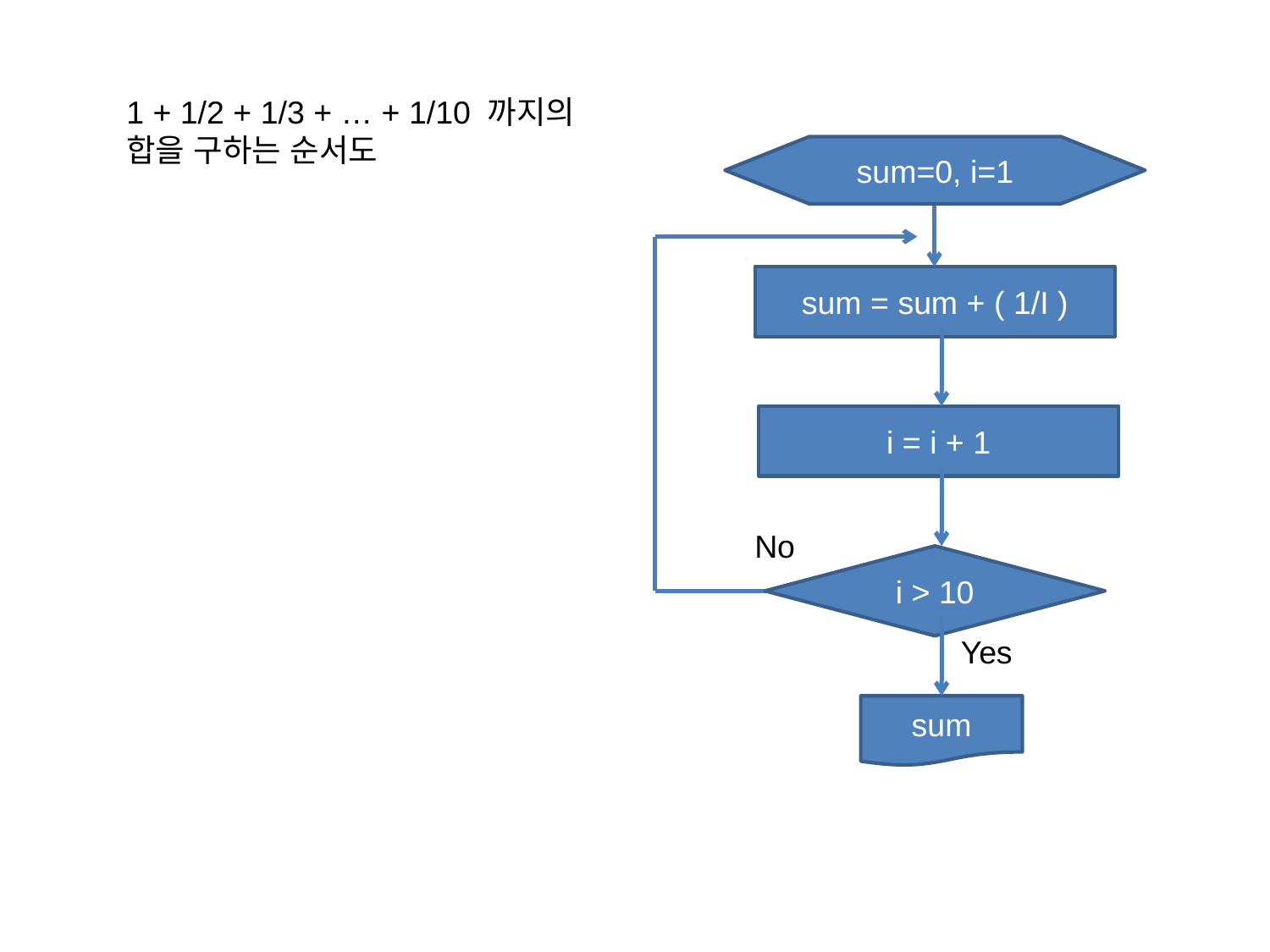

1 + 1/2 + 1/3 + … + 1/10 까지의
합을 구하는 순서도
sum=0, i=1
sum = sum + ( 1/I )
i = i + 1
No
i > 10
Yes
sum